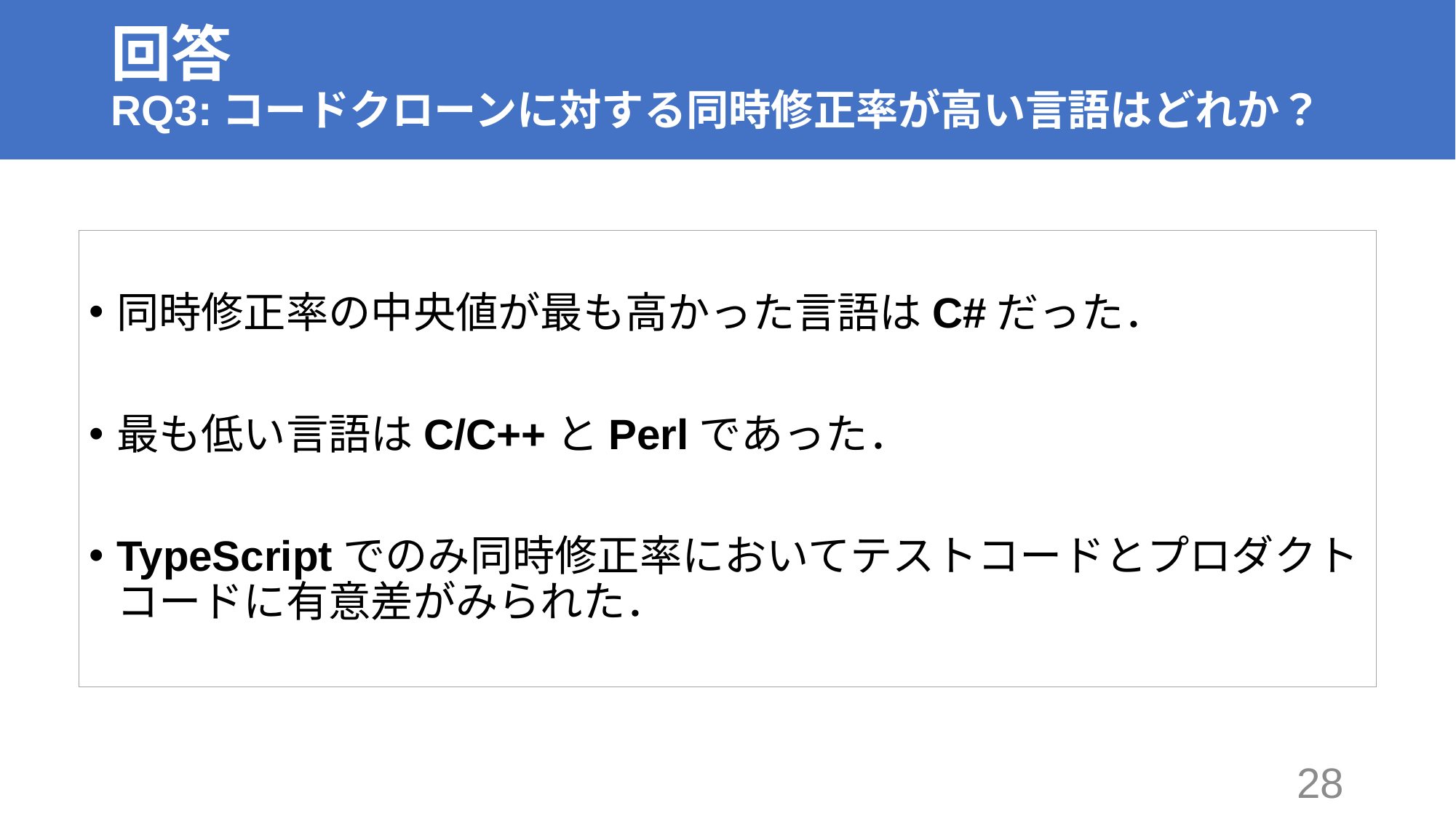

# 回答 RQ3:コードクローンに対する同時修正率が高い言語はどれか？
同時修正率の中央値が最も高かった言語はC#だった．

最も低い言語はC/C++とPerlであった．

TypeScriptでのみ同時修正率においてテストコードとプロダクトコードに有意差がみられた．
28